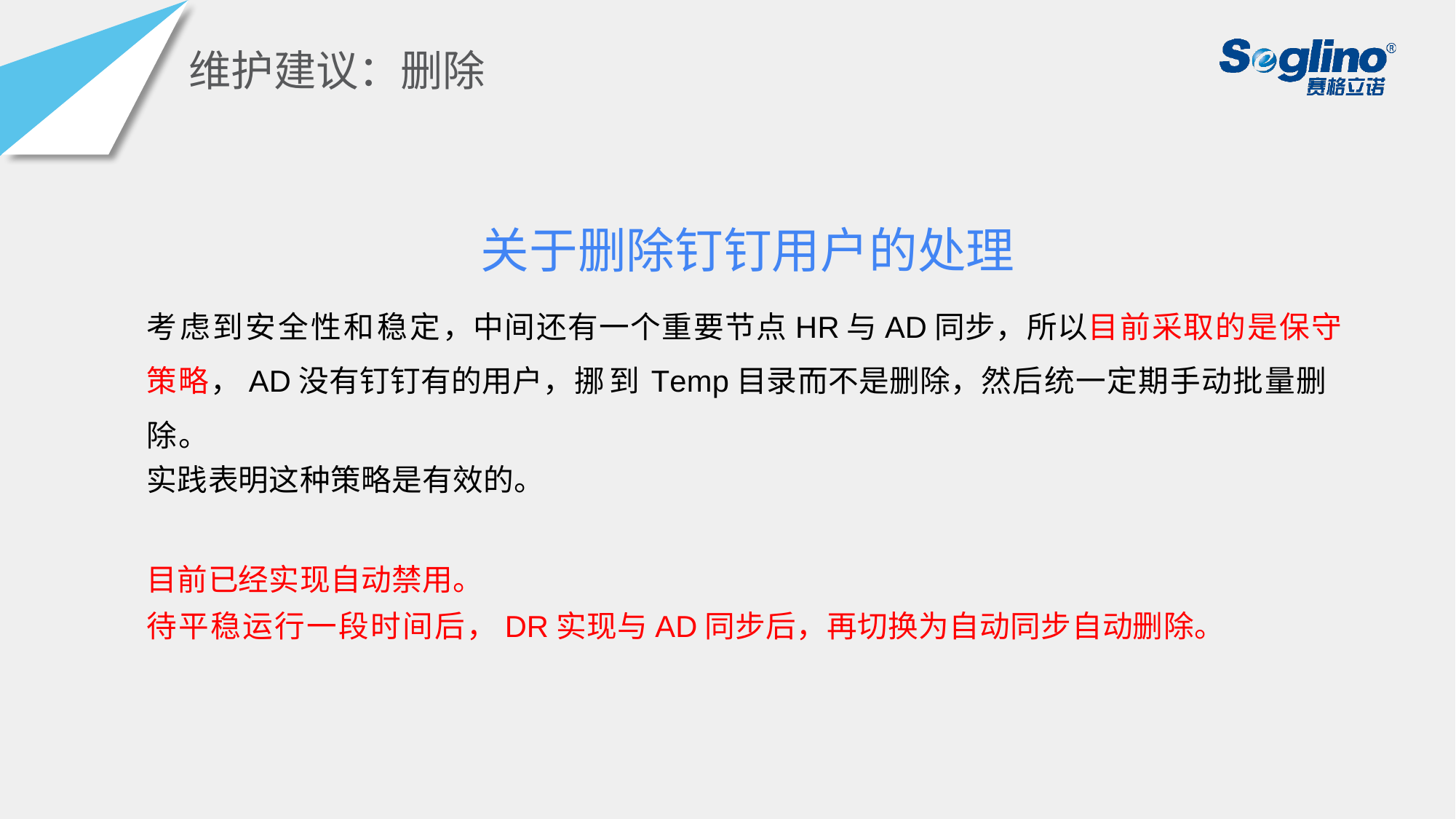

维护建议：删除
关于删除钉钉用户的处理
考虑到安全性和稳定，中间还有一个重要节点HR与AD同步，所以目前采取的是保守策略，AD没有钉钉有的用户，挪到Temp目录而不是删除，然后统一定期手动批量删除。
实践表明这种策略是有效的。

目前已经实现自动禁用。
待平稳运行一段时间后，DR实现与AD同步后，再切换为自动同步自动删除。